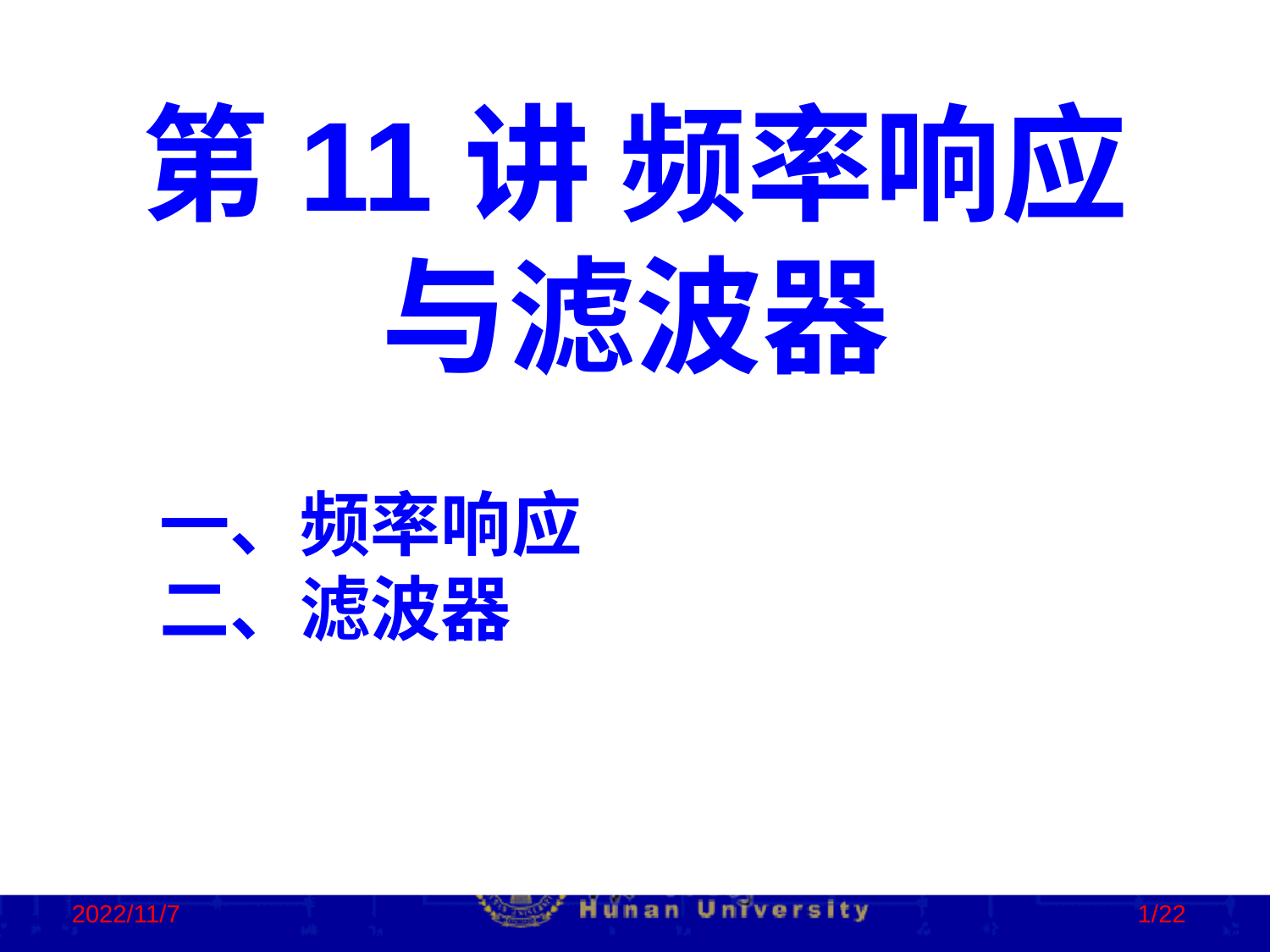

第11讲 频率响应
与滤波器
一、频率响应
二、滤波器
2022/11/7
1/22